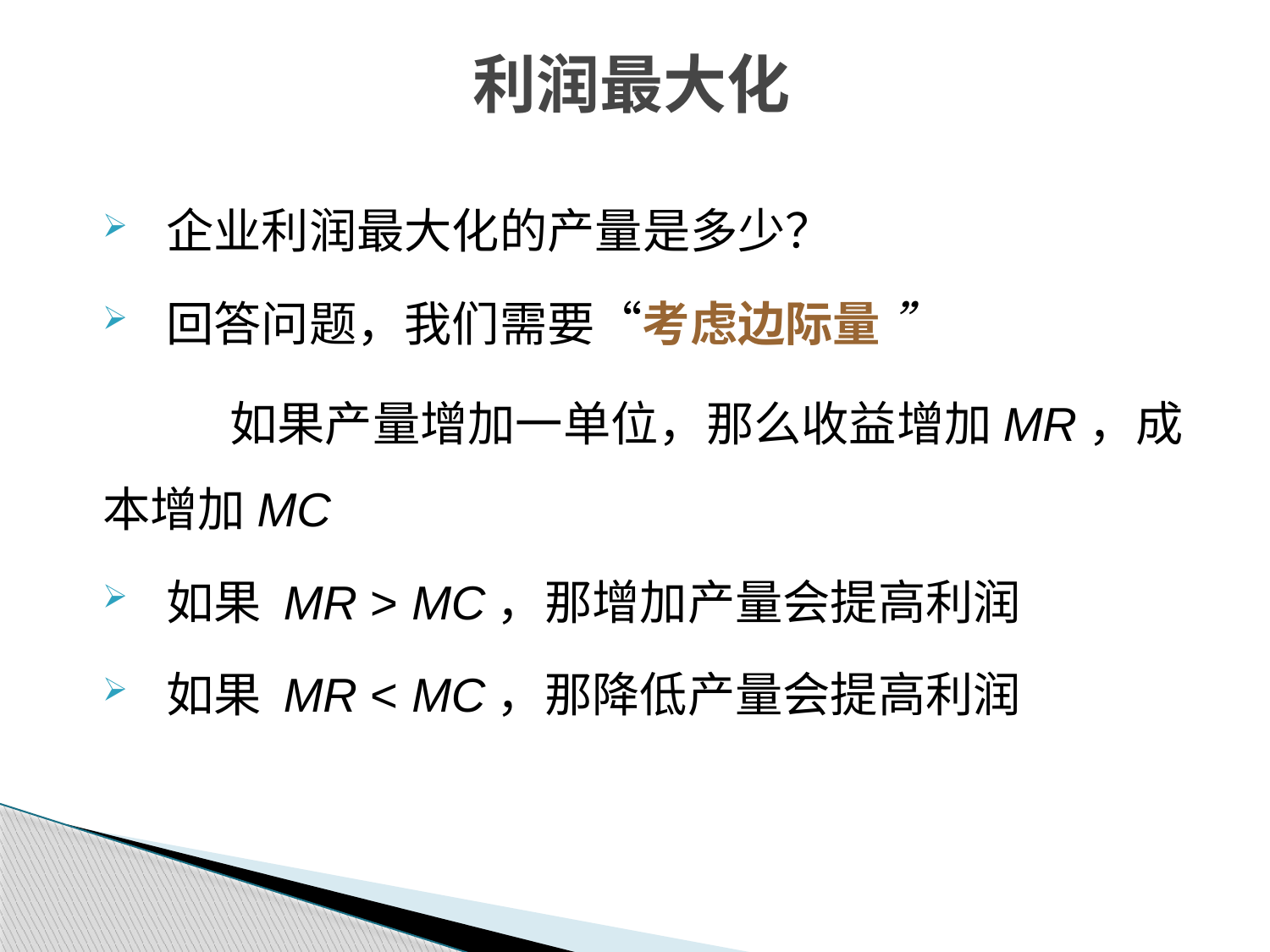

利润最大化
企业利润最大化的产量是多少？
回答问题，我们需要“考虑边际量 ”
	如果产量增加一单位，那么收益增加MR，成本增加MC
如果 MR > MC，那增加产量会提高利润
如果 MR < MC，那降低产量会提高利润